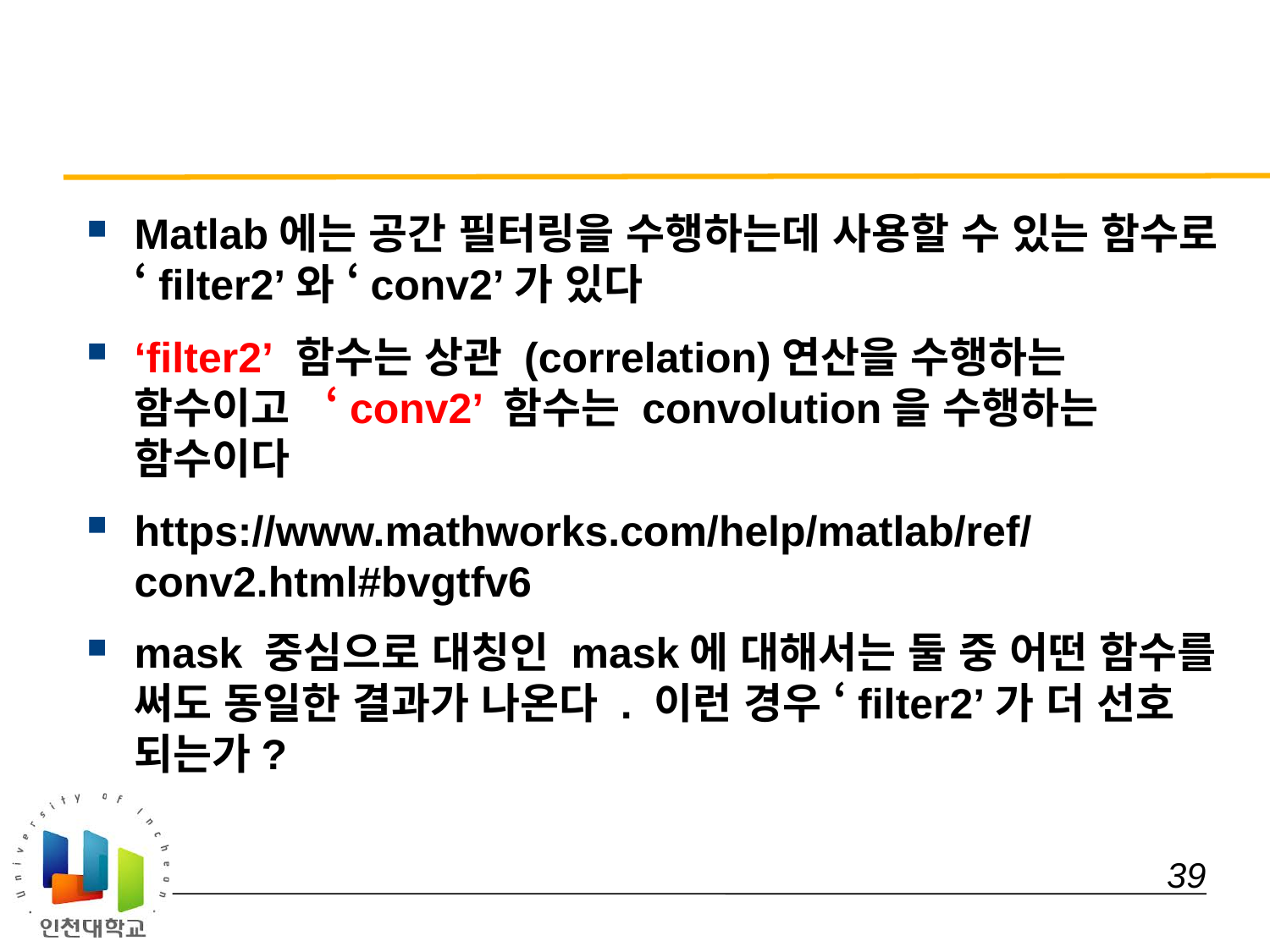

#
Matlab에는 공간 필터링을 수행하는데 사용할 수 있는 함수로 ‘filter2’와 ‘conv2’가 있다
‘filter2’ 함수는 상관 (correlation)연산을 수행하는 함수이고   ‘conv2’ 함수는 convolution을 수행하는 함수이다
https://www.mathworks.com/help/matlab/ref/conv2.html#bvgtfv6
mask 중심으로 대칭인 mask에 대해서는 둘 중 어떤 함수를 써도 동일한 결과가 나온다 . 이런 경우 ‘filter2’가 더 선호 되는가?
 39